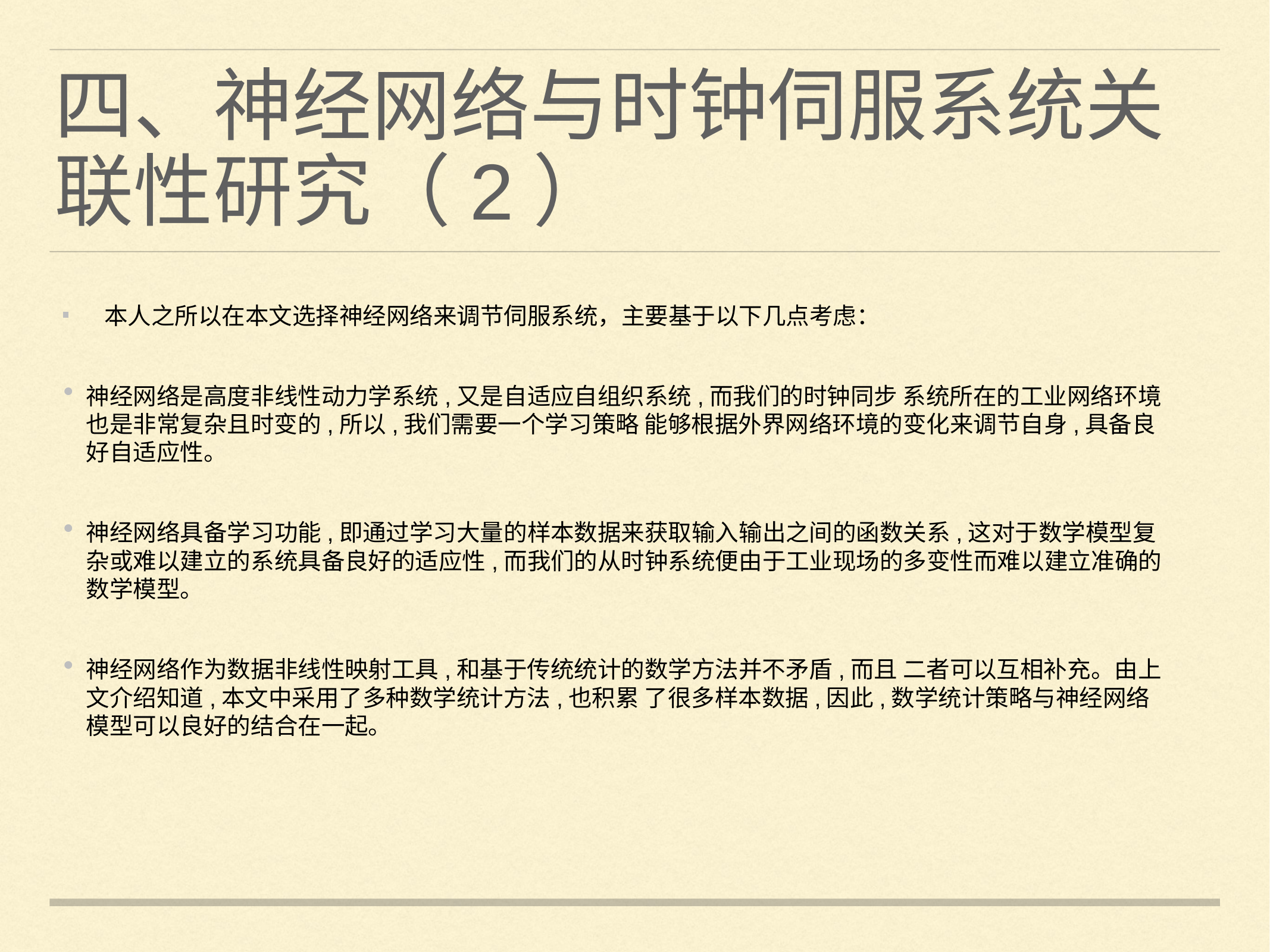

# 四、神经网络与时钟伺服系统关联性研究（2）
本人之所以在本文选择神经网络来调节伺服系统，主要基于以下几点考虑：
神经网络是高度非线性动力学系统,又是自适应自组织系统,而我们的时钟同步 系统所在的工业网络环境也是非常复杂且时变的,所以,我们需要一个学习策略 能够根据外界网络环境的变化来调节自身,具备良好自适应性。
神经网络具备学习功能,即通过学习大量的样本数据来获取输入输出之间的函数关系,这对于数学模型复杂或难以建立的系统具备良好的适应性,而我们的从时钟系统便由于工业现场的多变性而难以建立准确的数学模型。
神经网络作为数据非线性映射工具,和基于传统统计的数学方法并不矛盾,而且 二者可以互相补充。由上文介绍知道,本文中采用了多种数学统计方法,也积累 了很多样本数据,因此,数学统计策略与神经网络模型可以良好的结合在一起。